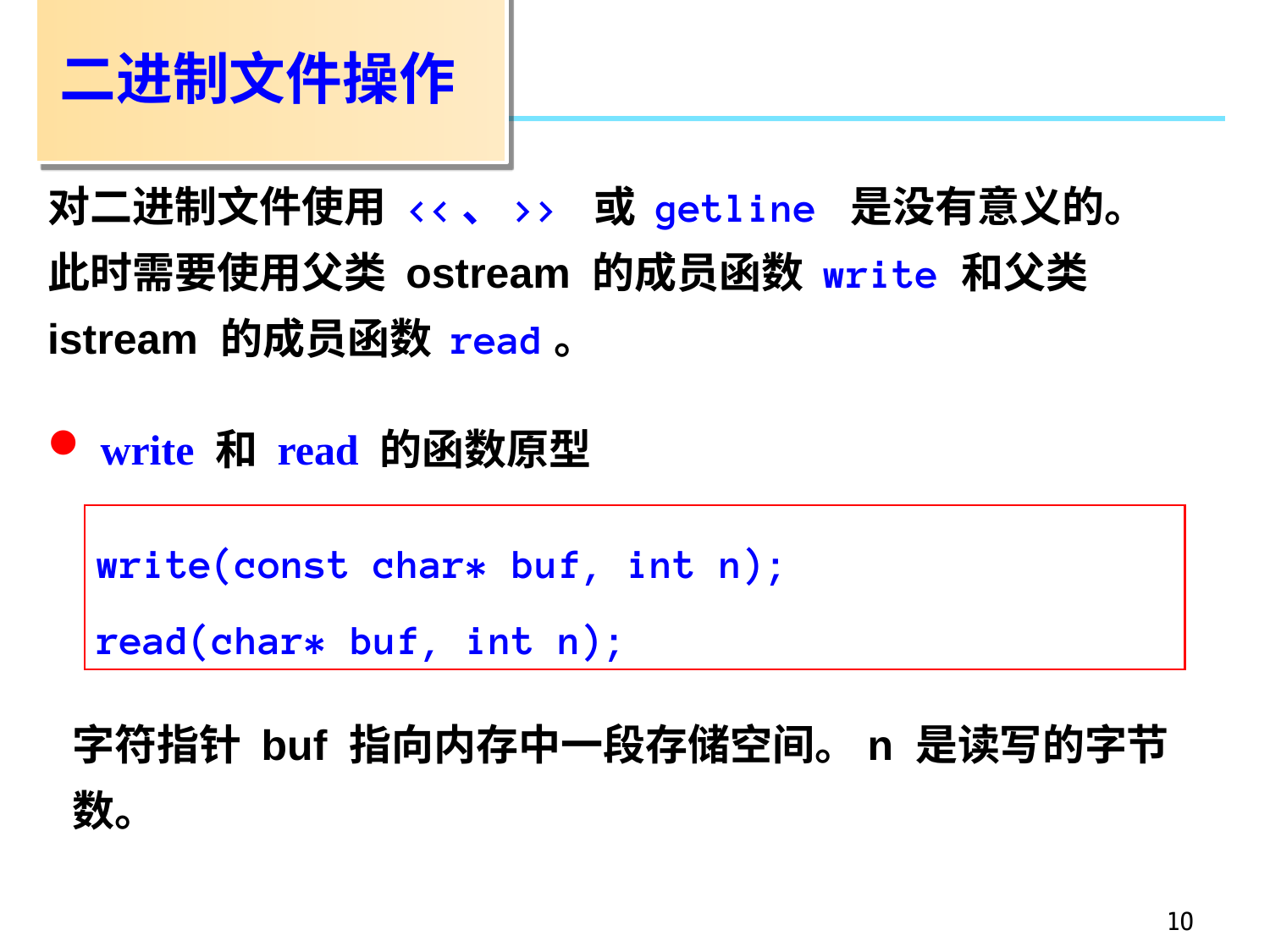

# 二进制文件操作
对二进制文件使用 <<、>> 或 getline 是没有意义的。
此时需要使用父类 ostream 的成员函数 write 和父类 istream 的成员函数 read。
 write 和 read 的函数原型
write(const char* buf, int n);
read(char* buf, int n);
字符指针 buf 指向内存中一段存储空间。n 是读写的字节数。
10